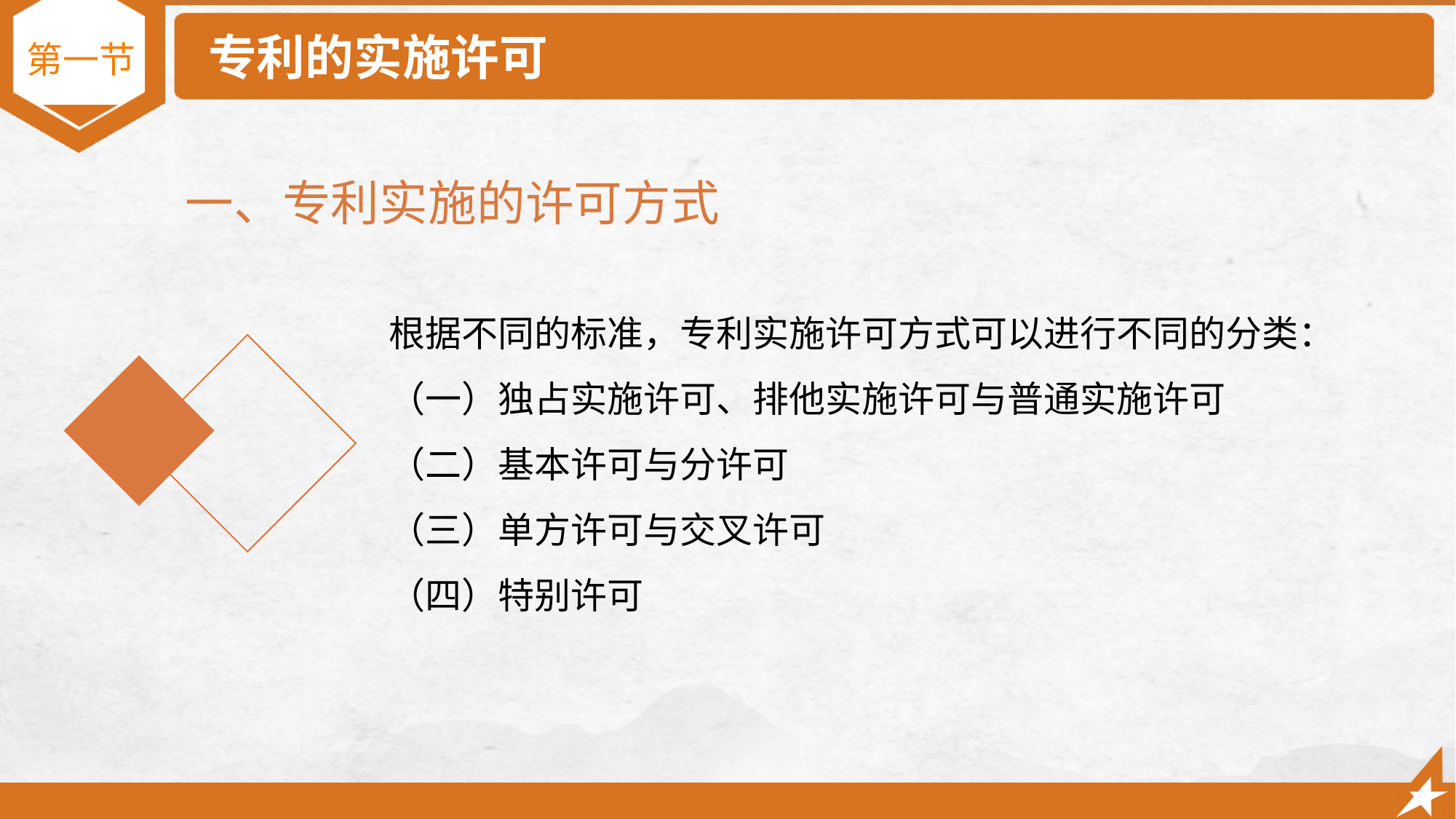

# 专利的实施许可
第一节
一、专利实施的许可方式
根据不同的标准，专利实施许可方式可以进行不同的分类：
（一）独占实施许可、排他实施许可与普通实施许可
（二）基本许可与分许可
（三）单方许可与交叉许可
（四）特别许可